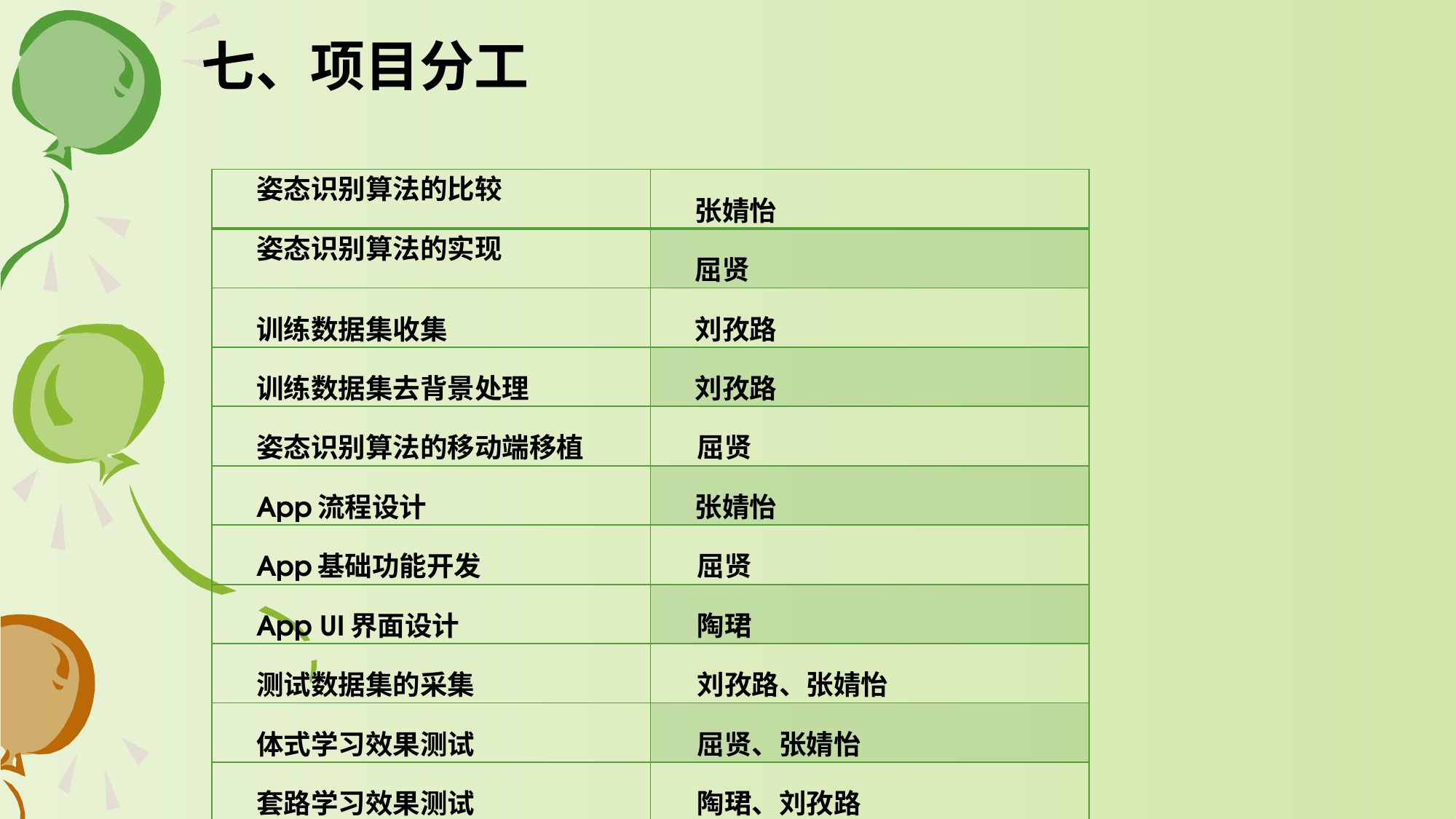

# 七、项目分工
| 姿态识别算法的比较 | 张婧怡 |
| --- | --- |
| 姿态识别算法的实现 | 屈贤 |
| 训练数据集收集 | 刘孜路 |
| 训练数据集去背景处理 | 刘孜路 |
| 姿态识别算法的移动端移植 | 屈贤 |
| App流程设计 | 张婧怡 |
| App基础功能开发 | 屈贤 |
| App UI界面设计 | 陶珺 |
| 测试数据集的采集 | 刘孜路、张婧怡 |
| 体式学习效果测试 | 屈贤、张婧怡 |
| 套路学习效果测试 | 陶珺、刘孜路 |
| 效果测试视频的后期制作 | 陶珺 |
| PPT制作及答辩展示 | 屈贤 |
| 开题及结题报告的编辑 | 屈贤、刘孜路、张婧怡、陶珺 |